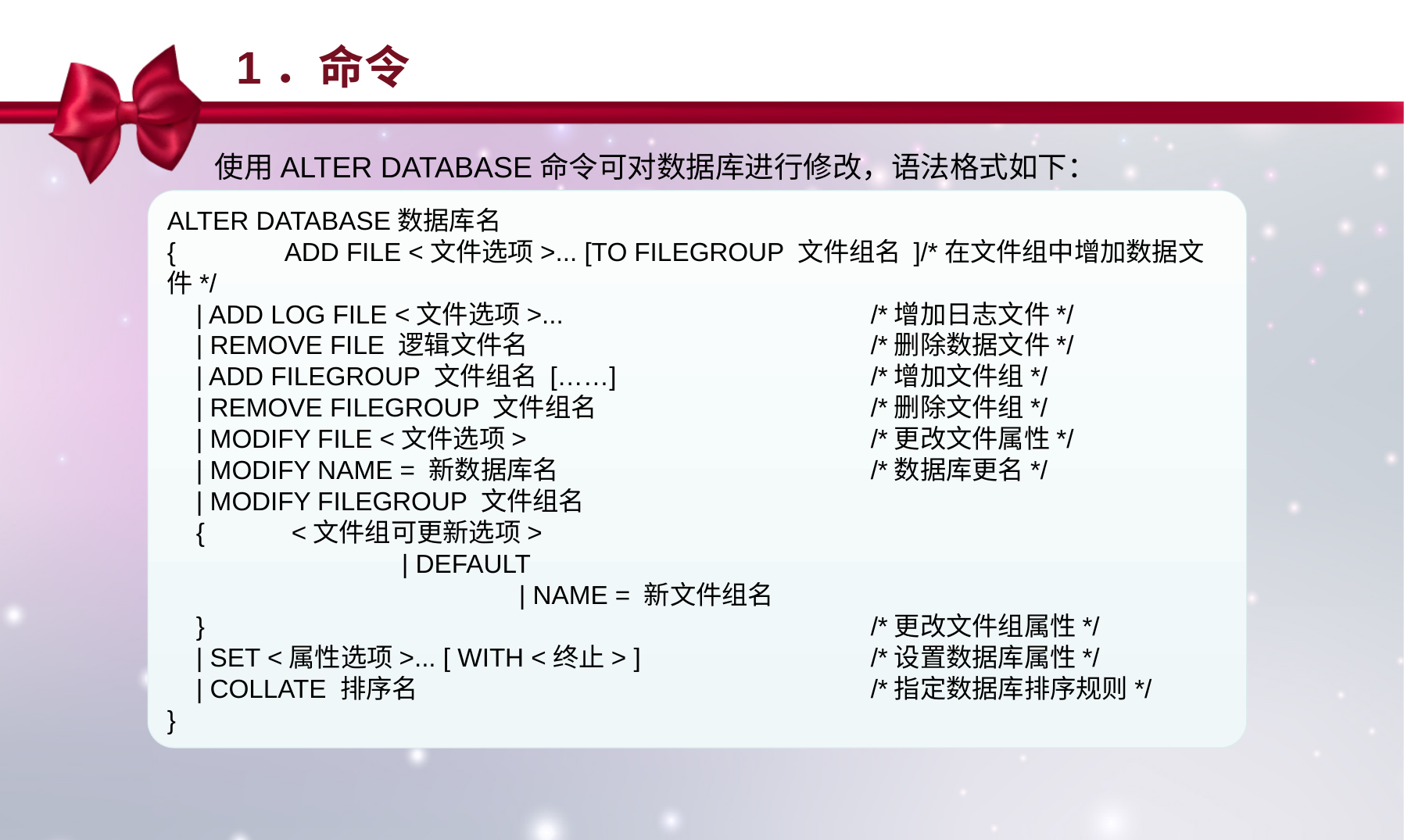

1．命令
使用ALTER DATABASE命令可对数据库进行修改，语法格式如下：
ALTER DATABASE数据库名
{ 	ADD FILE <文件选项>... [TO FILEGROUP 文件组名 ]/*在文件组中增加数据文件*/
    | ADD LOG FILE <文件选项>...          			/*增加日志文件*/
    | REMOVE FILE 逻辑文件名           			/*删除数据文件*/
    | ADD FILEGROUP 文件组名 [……] 			/*增加文件组*/
    | REMOVE FILEGROUP 文件组名      			/*删除文件组*/
    | MODIFY FILE <文件选项>                 		/*更改文件属性*/
    | MODIFY NAME = 新数据库名           			/*数据库更名*/
    | MODIFY FILEGROUP 文件组名
    {   	 <文件组可更新选项>
 		| DEFAULT
			| NAME = 新文件组名
    }						/*更改文件组属性*/
    | SET <属性选项>... [ WITH <终止> ]   		/*设置数据库属性*/
    | COLLATE 排序名 				/*指定数据库排序规则*/
}